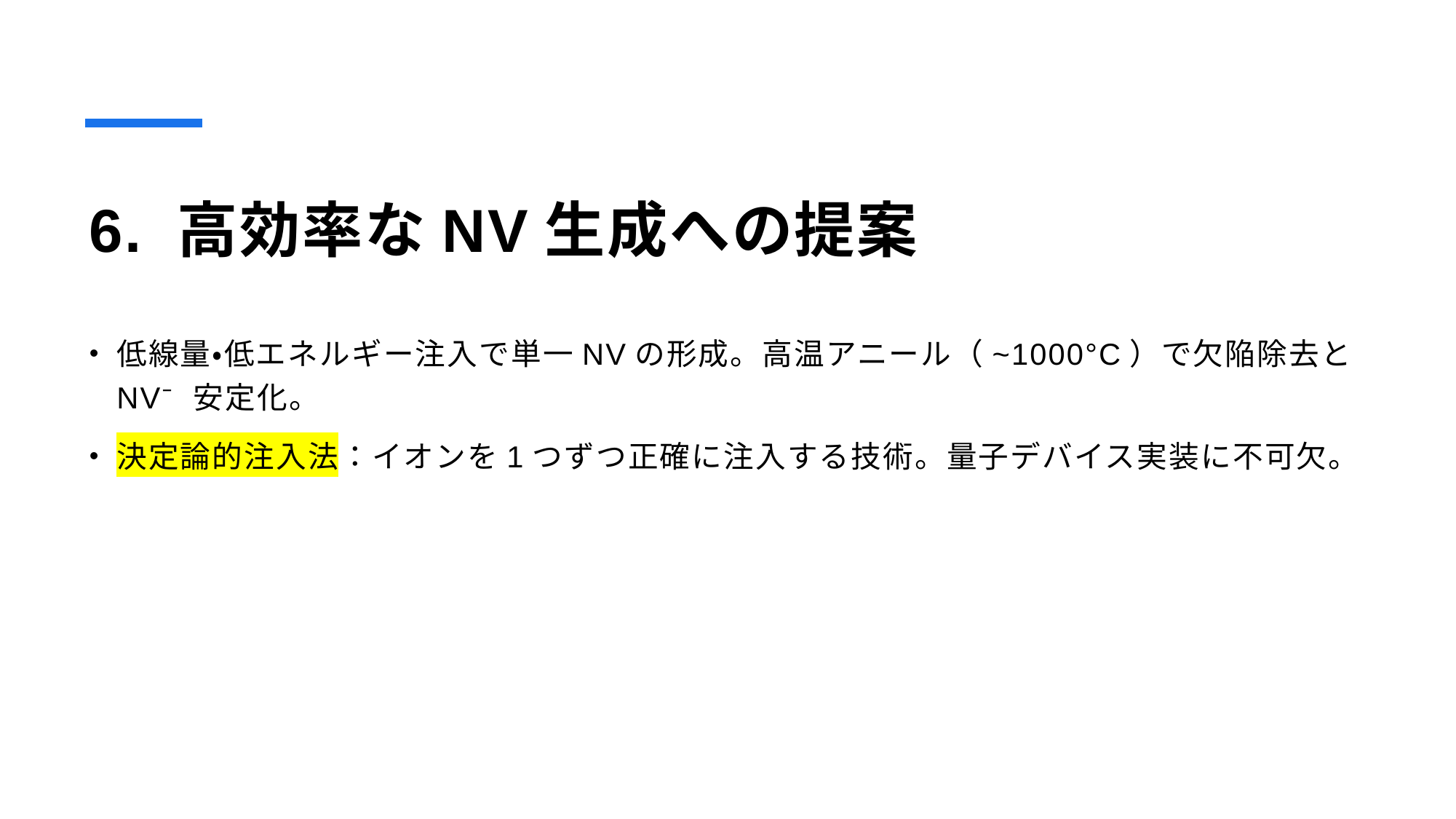

# 6. 高効率なNV生成への提案
低線量・低エネルギー注入で単一NVの形成。高温アニール（~1000°C）で欠陥除去とNV⁻安定化。
決定論的注入法：イオンを1つずつ正確に注入する技術。量子デバイス実装に不可欠。